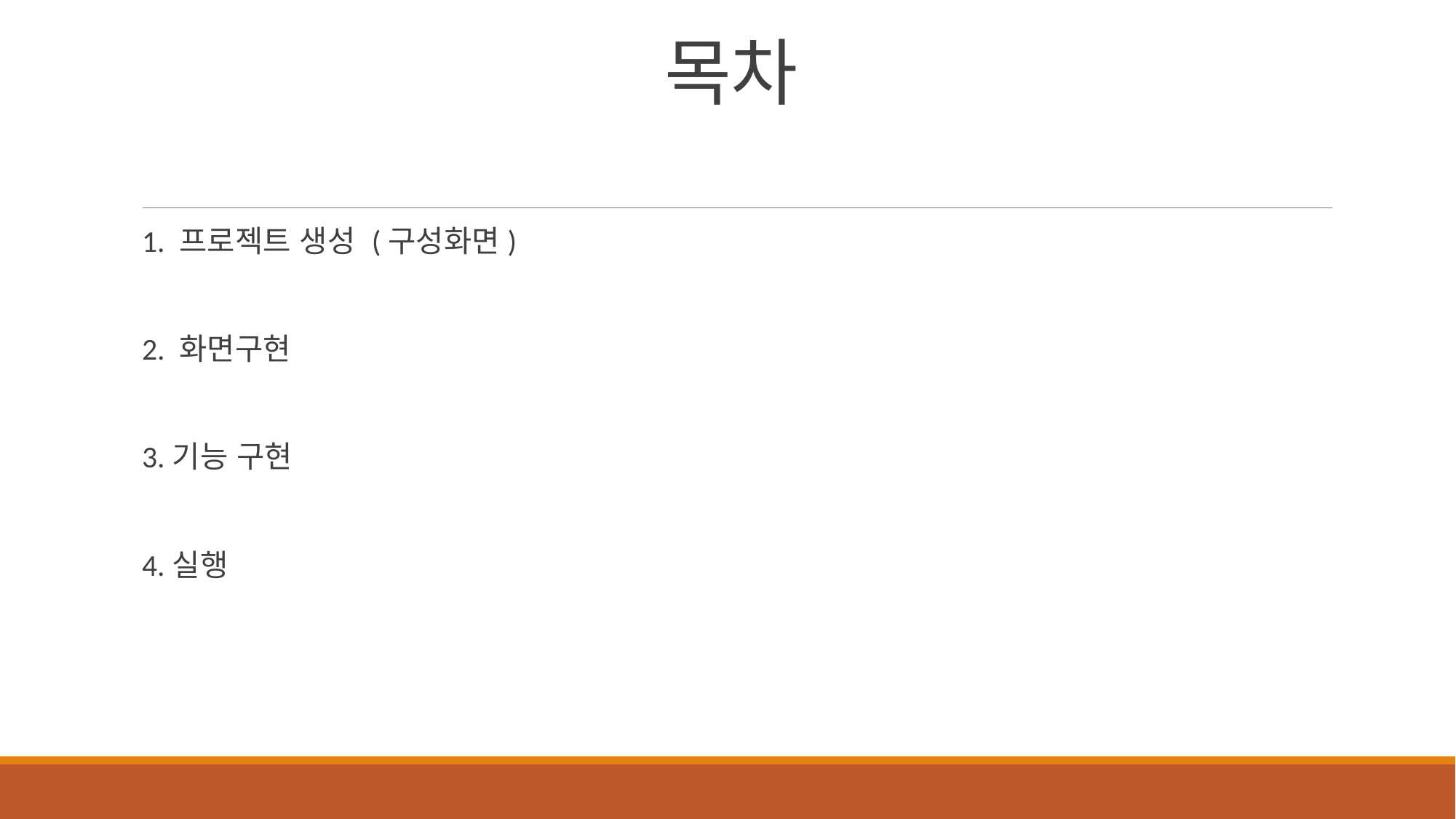

# 목차
1. 프로젝트 생성 (구성화면)

2. 화면구현

3.기능 구현

4.실행